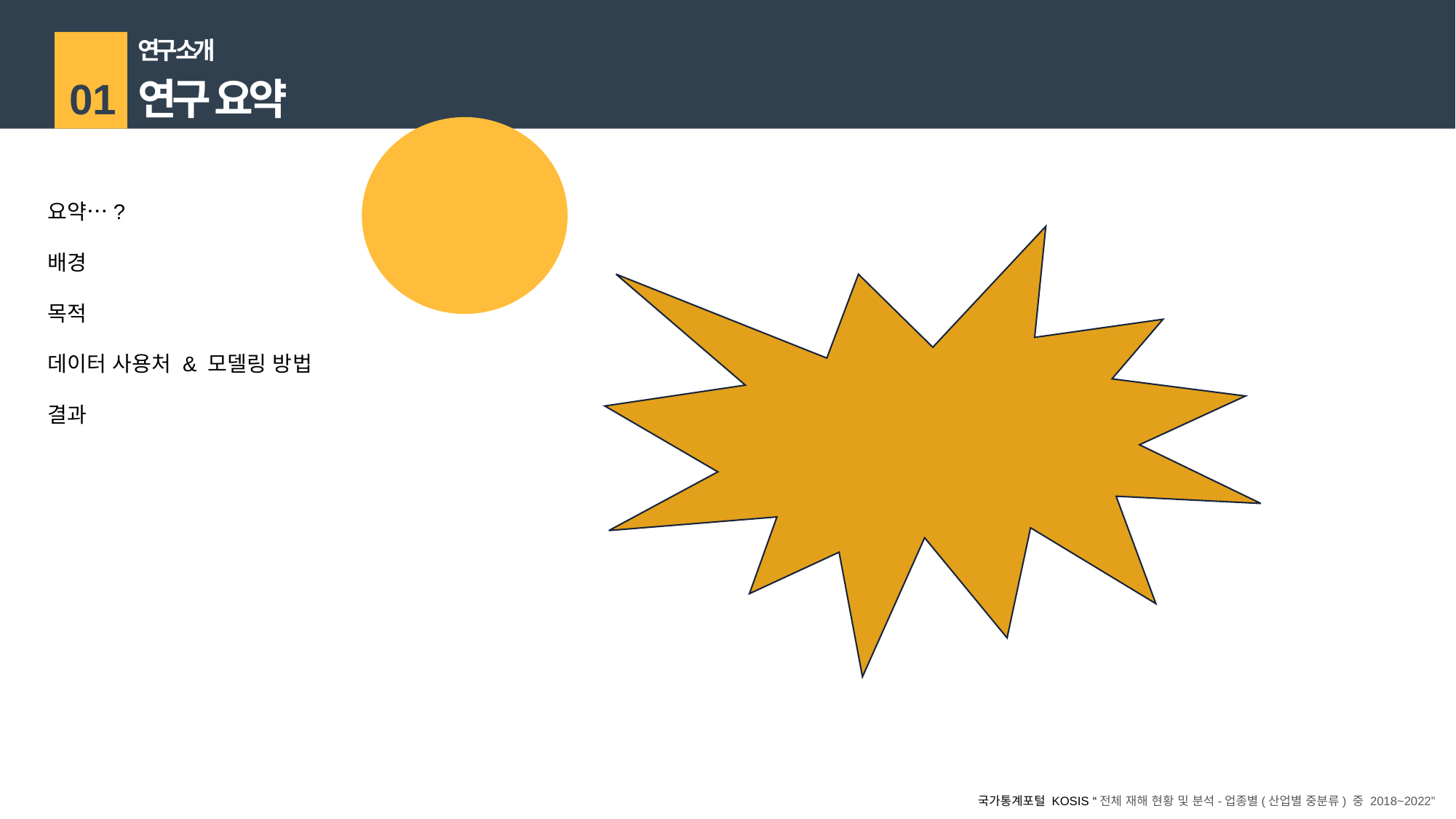

연구 소개
01
연구 요약

요약…?

배경

목적

데이터 사용처 & 모델링 방법

결과

국가통계포털 KOSIS “전체 재해 현황 및 분석-업종별(산업별 중분류) 중 2018~2022”